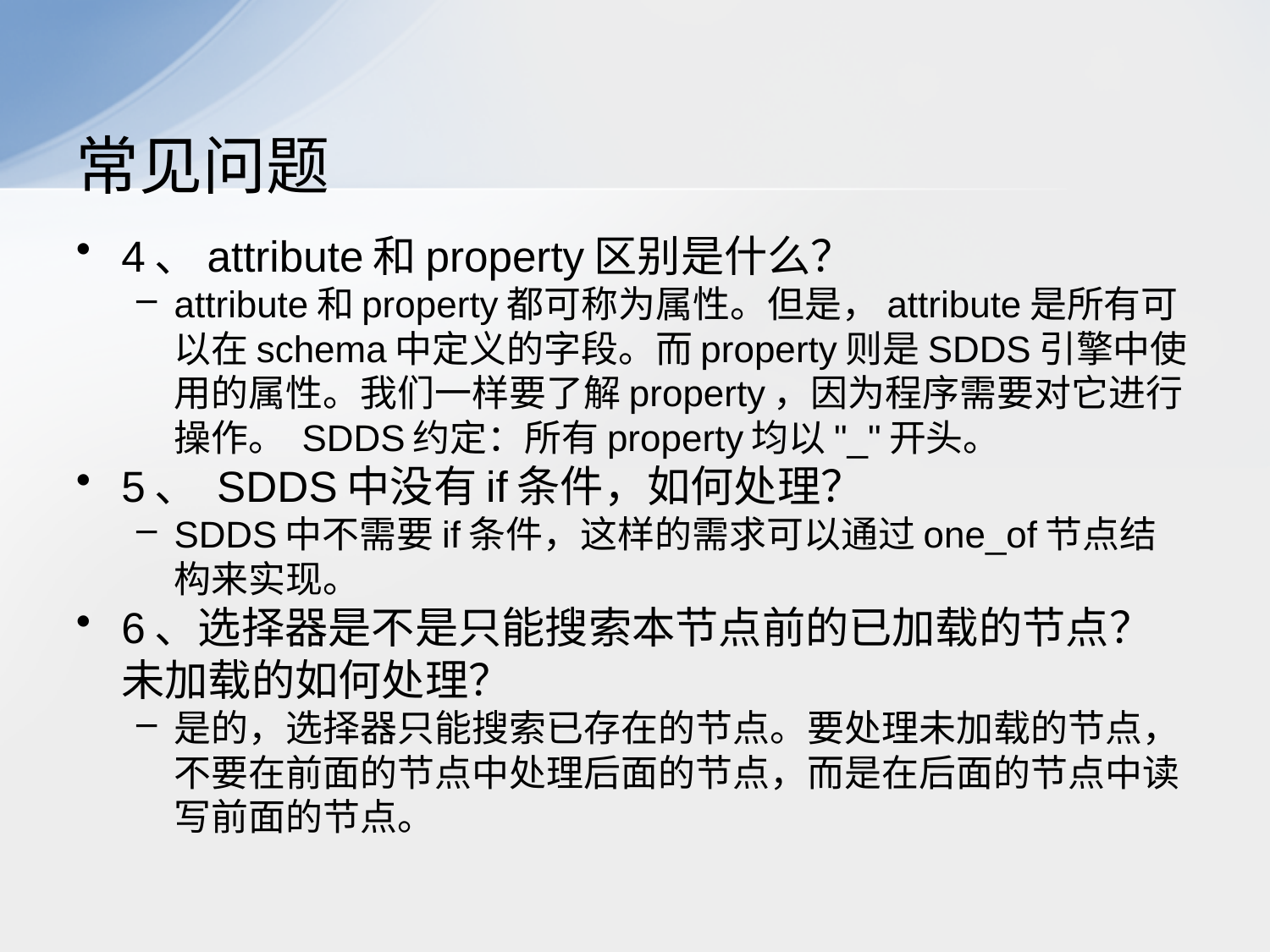

# 常见问题
4、attribute和property区别是什么？
attribute和property都可称为属性。但是，attribute是所有可以在schema中定义的字段。而property则是SDDS引擎中使用的属性。我们一样要了解property，因为程序需要对它进行操作。 SDDS约定：所有property均以"_"开头。
5、 SDDS中没有if条件，如何处理？
SDDS中不需要if条件，这样的需求可以通过one_of节点结构来实现。
6、选择器是不是只能搜索本节点前的已加载的节点？未加载的如何处理？
是的，选择器只能搜索已存在的节点。要处理未加载的节点，不要在前面的节点中处理后面的节点，而是在后面的节点中读写前面的节点。